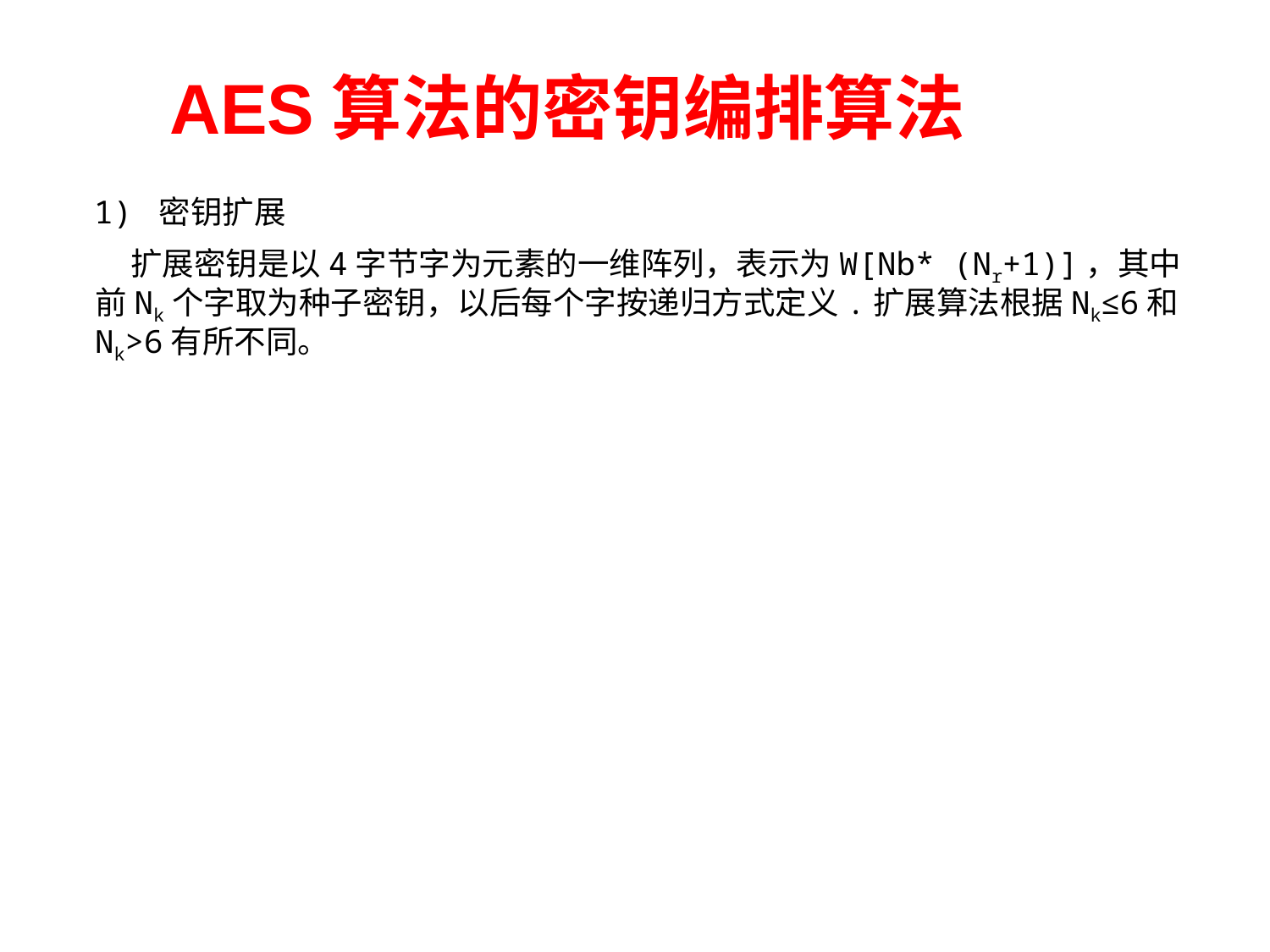

AES算法的密钥编排算法
1) 密钥扩展
    扩展密钥是以4字节字为元素的一维阵列，表示为W[Nb* (Nr+1)]，其中前Nk个字取为种子密钥，以后每个字按递归方式定义.扩展算法根据Nk≤6和Nk>6有所不同。